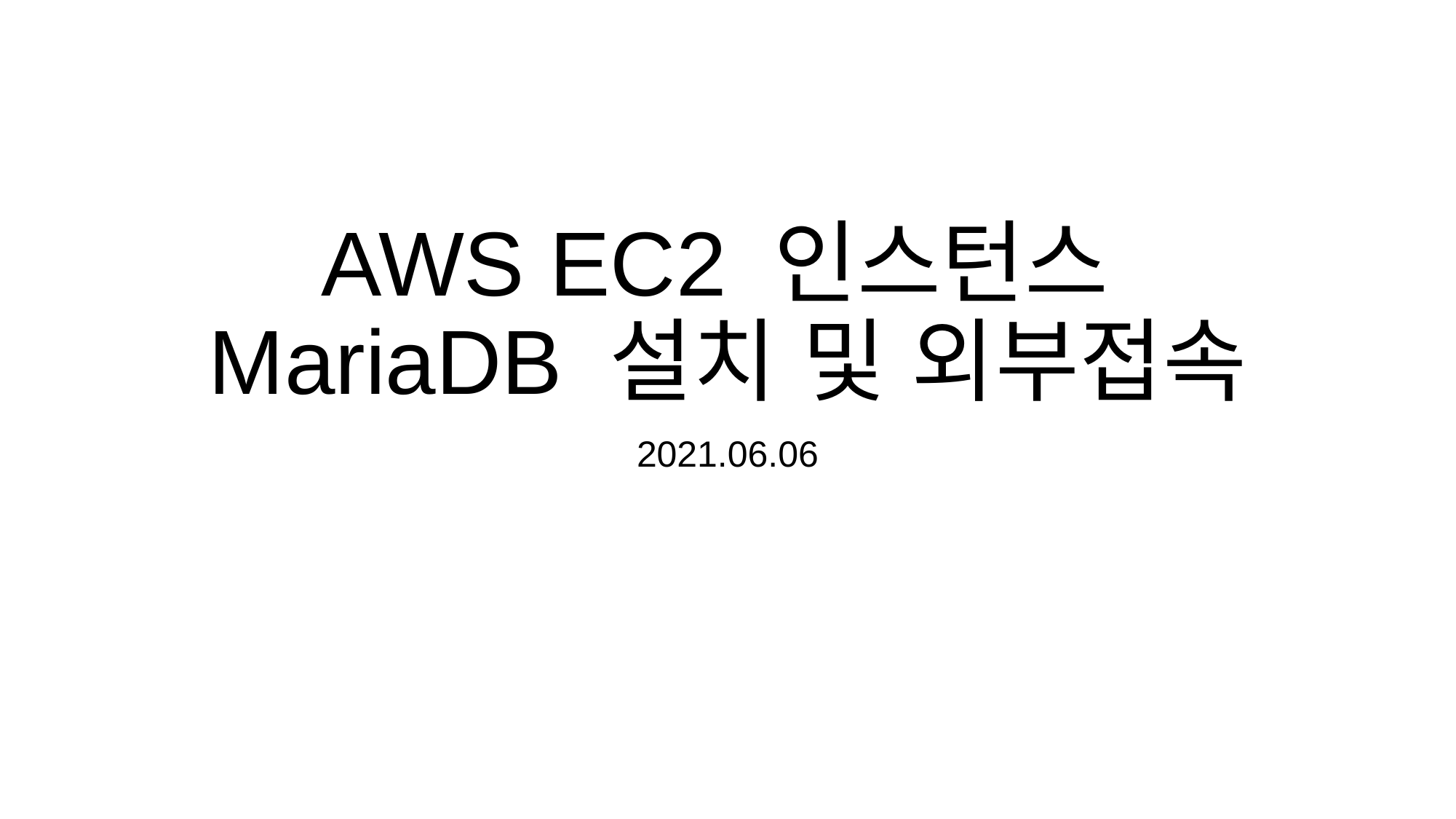

# AWS EC2 인스턴스 MariaDB 설치 및 외부접속
2021.06.06